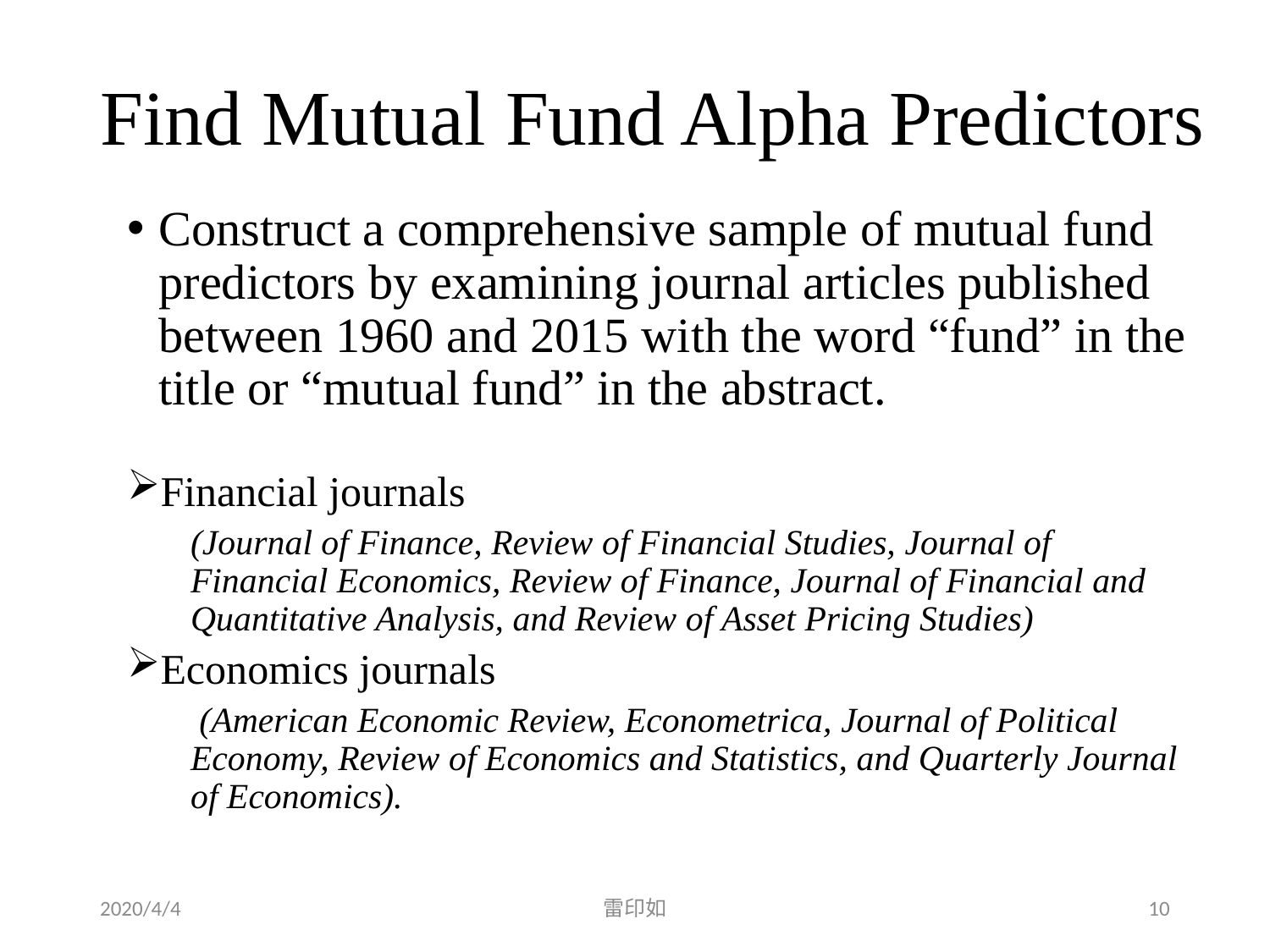

# Find Mutual Fund Alpha Predictors
Construct a comprehensive sample of mutual fund predictors by examining journal articles published between 1960 and 2015 with the word “fund” in the title or “mutual fund” in the abstract.

Financial journals
(Journal of Finance, Review of Financial Studies, Journal of Financial Economics, Review of Finance, Journal of Financial and Quantitative Analysis, and Review of Asset Pricing Studies)
Economics journals
 (American Economic Review, Econometrica, Journal of Political Economy, Review of Economics and Statistics, and Quarterly Journal of Economics).
2020/4/4
雷印如
10